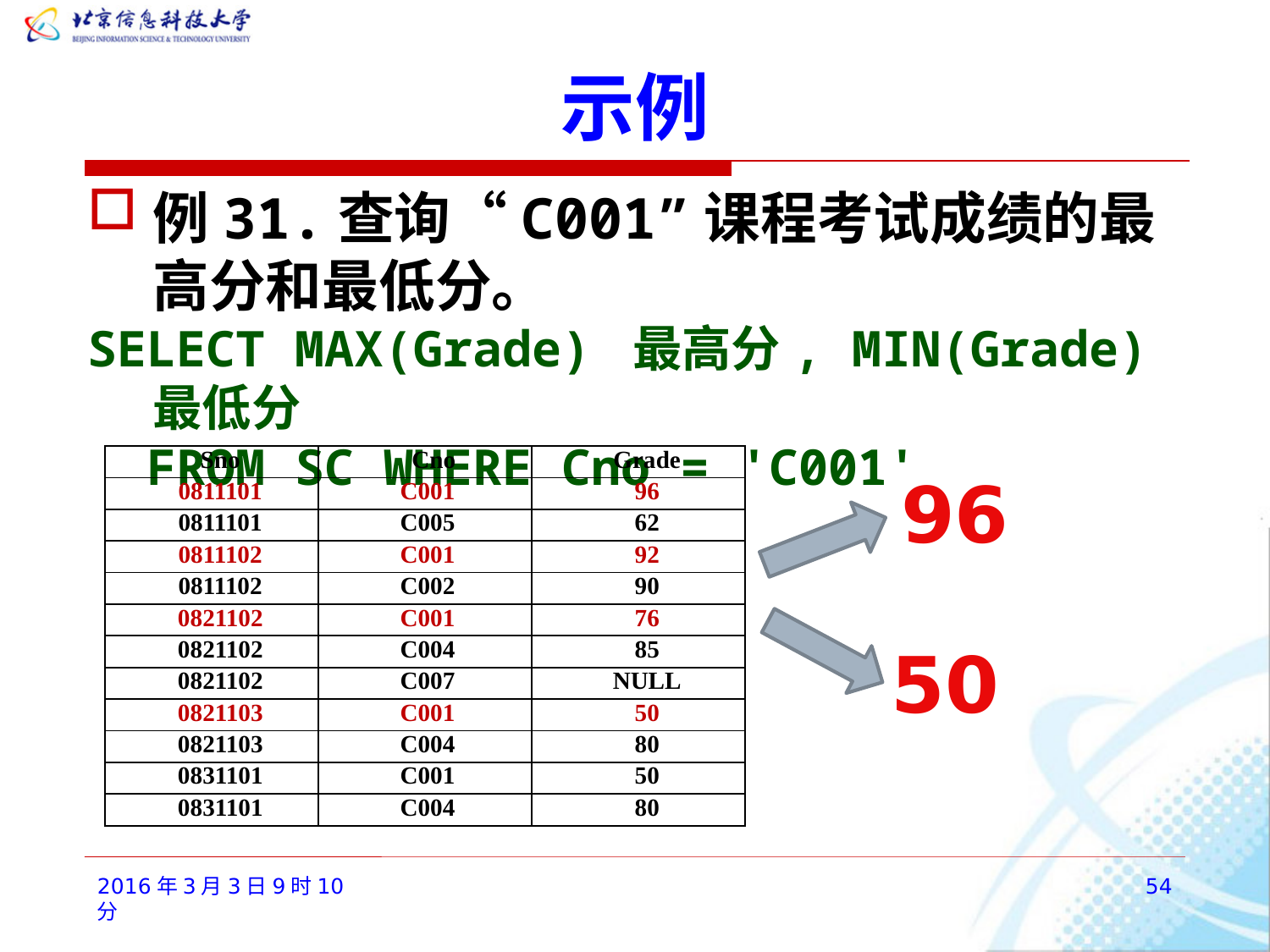

# 示例
例31.查询“C001”课程考试成绩的最高分和最低分。
SELECT MAX(Grade) 最高分, MIN(Grade) 最低分
  FROM SC WHERE Cno = 'C001'
| Sno | Cno | Grade |
| --- | --- | --- |
| 0811101 | C001 | 96 |
| 0811101 | C005 | 62 |
| 0811102 | C001 | 92 |
| 0811102 | C002 | 90 |
| 0821102 | C001 | 76 |
| 0821102 | C004 | 85 |
| 0821102 | C007 | NULL |
| 0821103 | C001 | 50 |
| 0821103 | C004 | 80 |
| 0831101 | C001 | 50 |
| 0831101 | C004 | 80 |
96

50
2016年3月3日9时10分
54